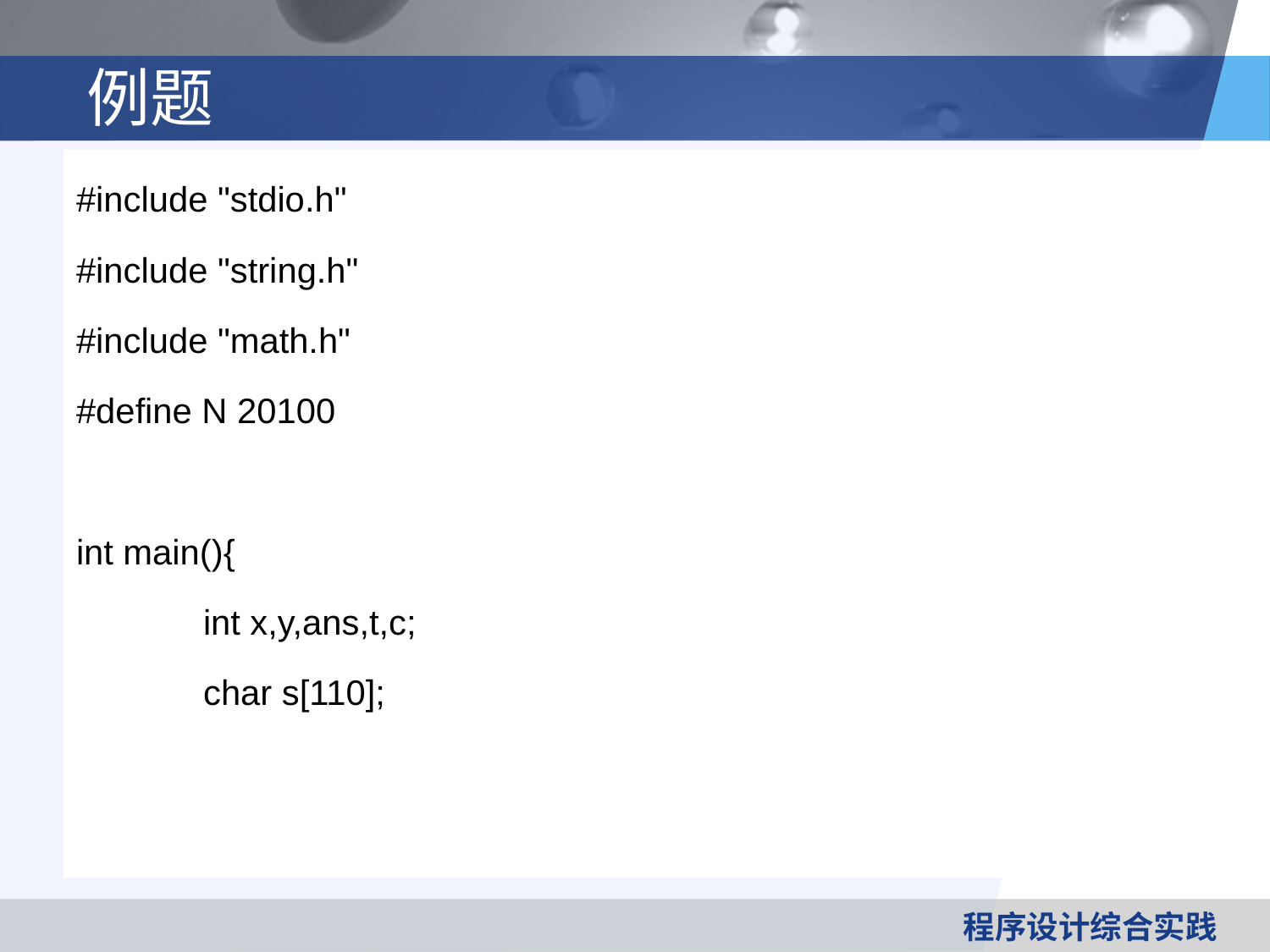

# 例题
#include "stdio.h"
#include "string.h"
#include "math.h"
#define N 20100

int main(){
	int x,y,ans,t,c;
	char s[110];